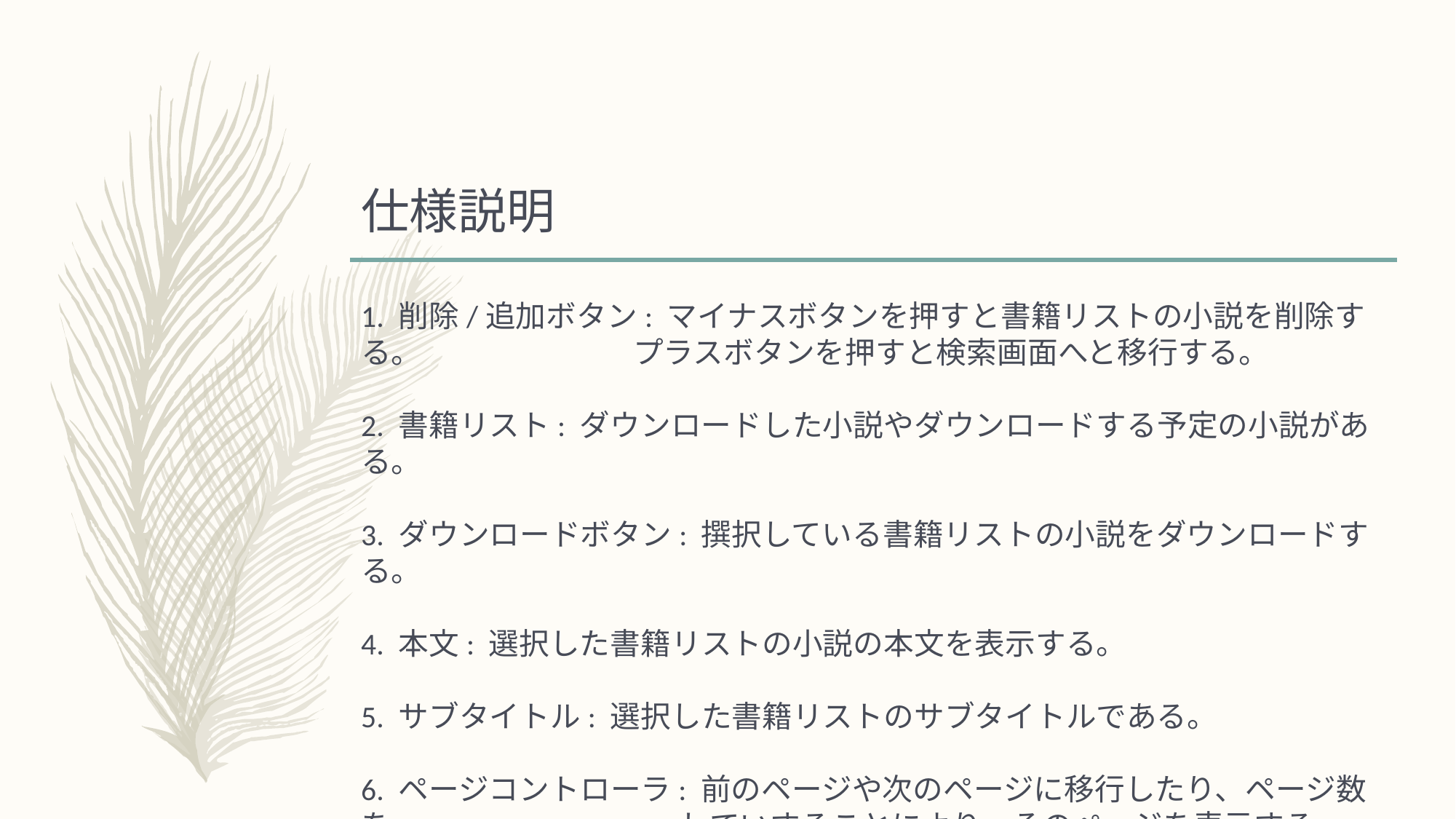

# 仕様説明
1. 削除/追加ボタン: マイナスボタンを押すと書籍リストの小説を削除する。		        プラスボタンを押すと検索画面へと移行する。

2. 書籍リスト: ダウンロードした小説やダウンロードする予定の小説がある。

3. ダウンロードボタン: 撰択している書籍リストの小説をダウンロードする。

4. 本文: 選択した書籍リストの小説の本文を表示する。

5. サブタイトル: 選択した書籍リストのサブタイトルである。

6. ページコントローラ: 前のページや次のページに移行したり、ページ数を		               していすることにより、そのページを表示する。